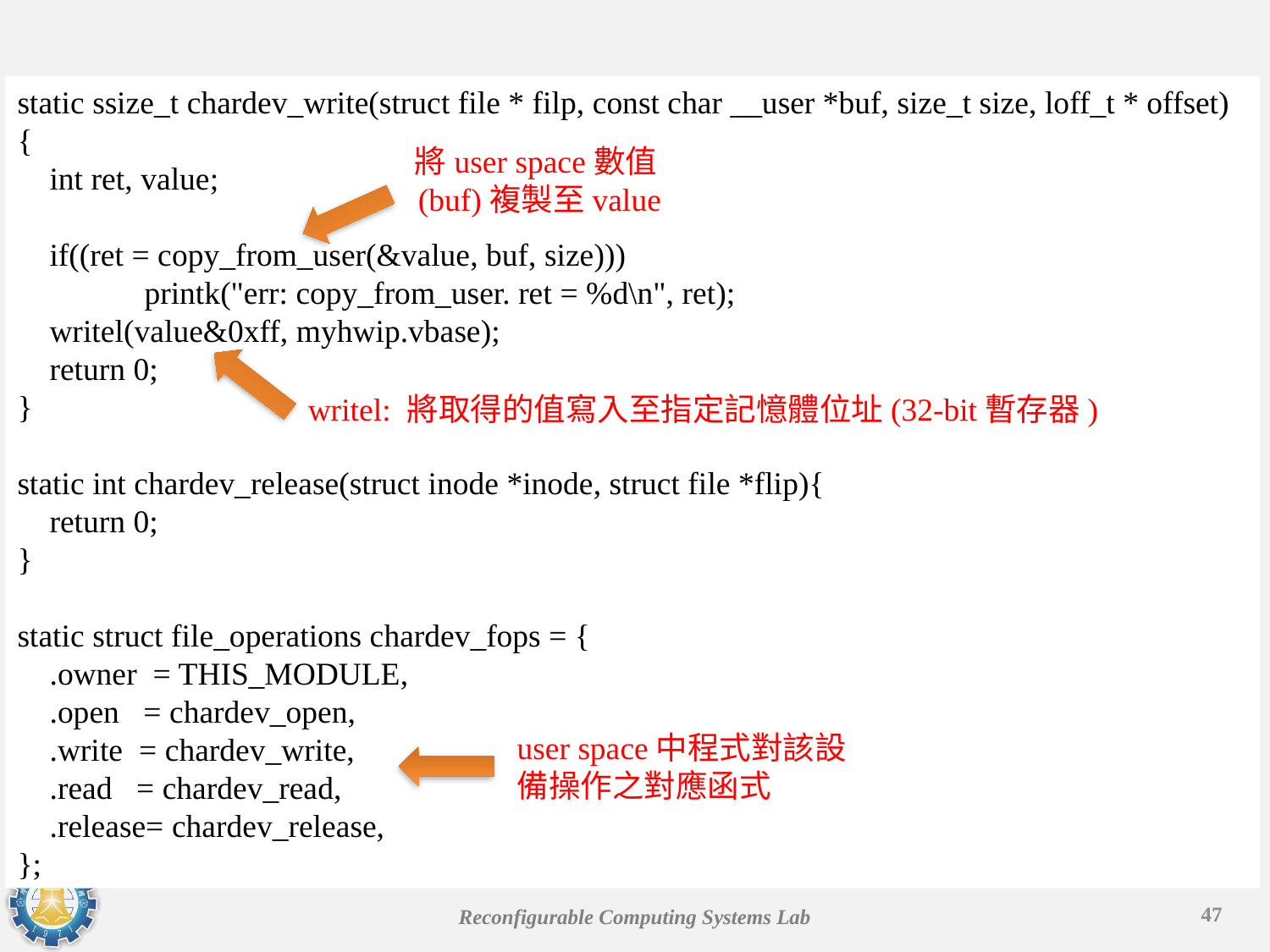

static ssize_t chardev_write(struct file * filp, const char __user *buf, size_t size, loff_t * offset)
{
    int ret, value;

    if((ret = copy_from_user(&value, buf, size)))
	printk("err: copy_from_user. ret = %d\n", ret);
    writel(value&0xff, myhwip.vbase);
    return 0;
}

static int chardev_release(struct inode *inode, struct file *flip){
    return 0;
}

static struct file_operations chardev_fops = {
    .owner  = THIS_MODULE,
    .open   = chardev_open,
    .write  = chardev_write,
    .read   = chardev_read,
    .release= chardev_release,
};
將user space數值(buf)複製至value

writel: 將取得的值寫入至指定記憶體位址(32-bit暫存器)
user space中程式對該設備操作之對應函式

47